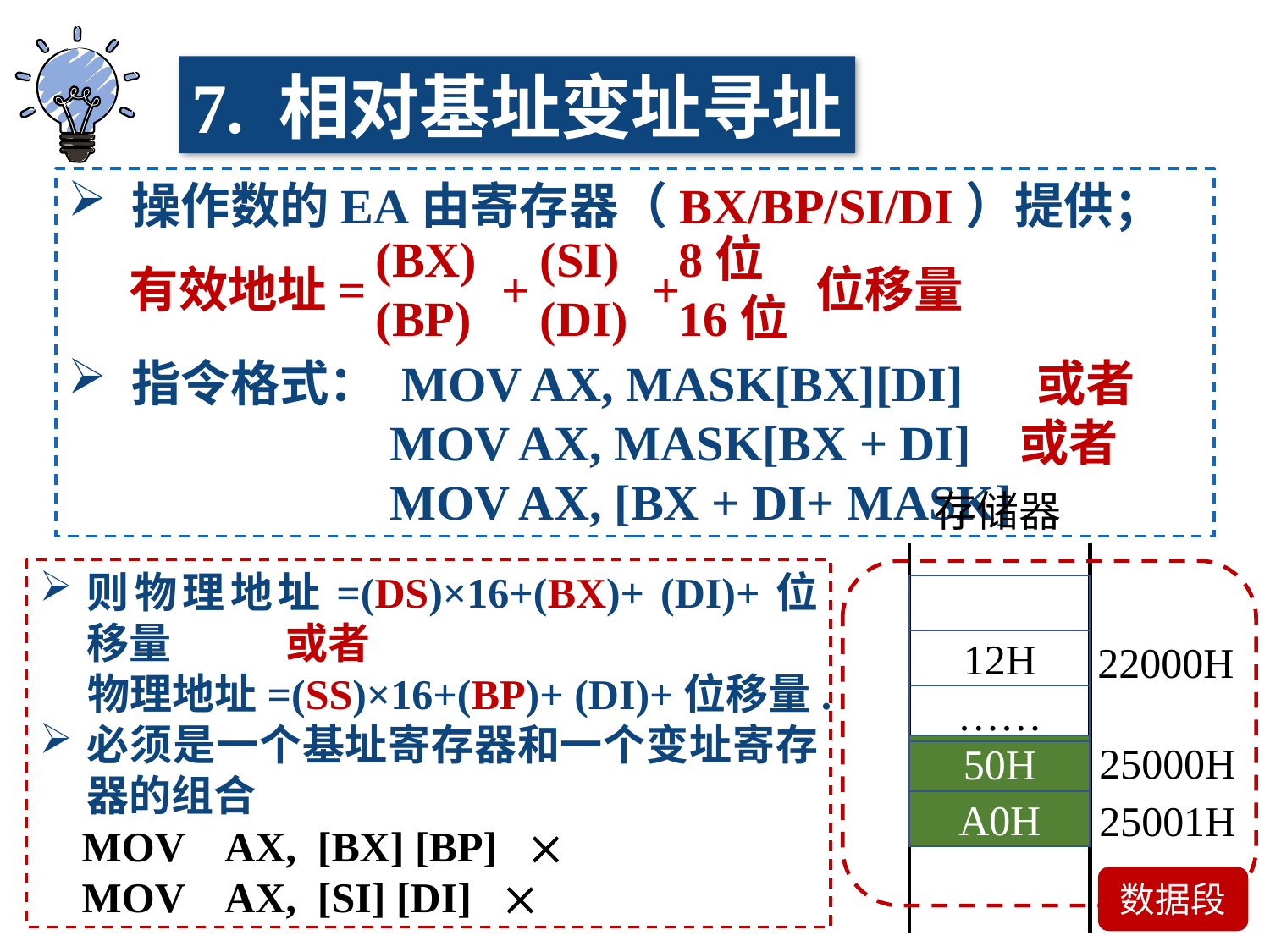

7. 相对基址变址寻址
操作数的EA由寄存器（BX/BP/SI/DI）提供；

指令格式： MOV AX, MASK[BX][DI]     或者
                     MOV AX, MASK[BX + DI]   或者
                     MOV AX, [BX + DI+ MASK]
(BX)
(BP)
(SI)
(DI)
8位
16位
有效地址=           +          +          位移量
存储器

OP
12H
25000H
50H
A0H
25001H
数据段
22000H
……
则物理地址=(DS)×16+(BX)+ (DI)+位移量            或者
    物理地址=(SS)×16+(BP)+ (DI)+位移量.
必须是一个基址寄存器和一个变址寄存器的组合
    MOV    AX,  [BX] [BP]   ×
    MOV    AX,  [SI] [DI]   ×
17